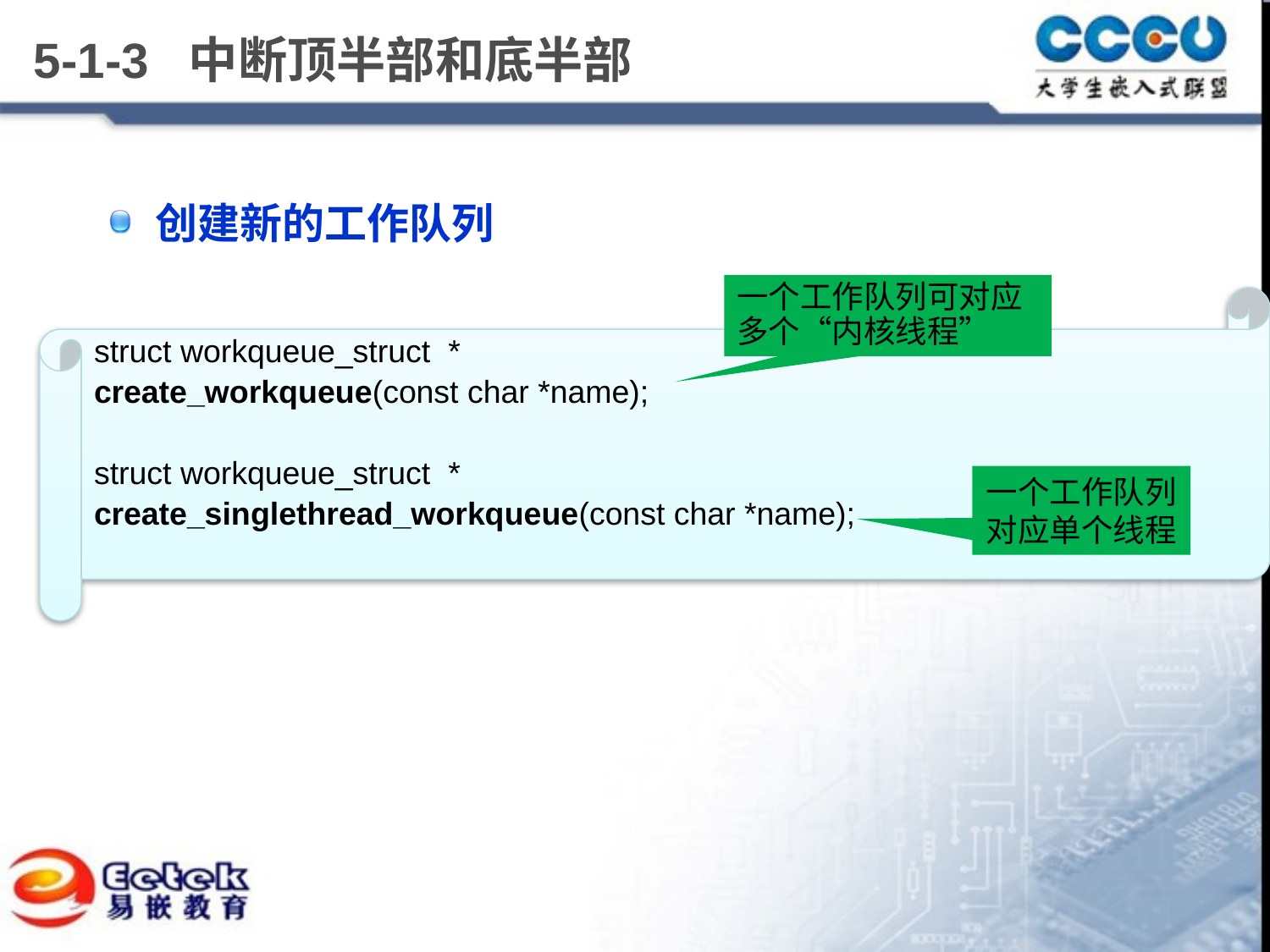

# 5-1-3  中断顶半部和底半部
创建新的工作队列

一个工作队列可对应多个“内核线程”
struct workqueue_struct  *
create_workqueue(const char *name);

struct workqueue_struct  *
create_singlethread_workqueue(const char *name);

一个工作队列对应单个线程